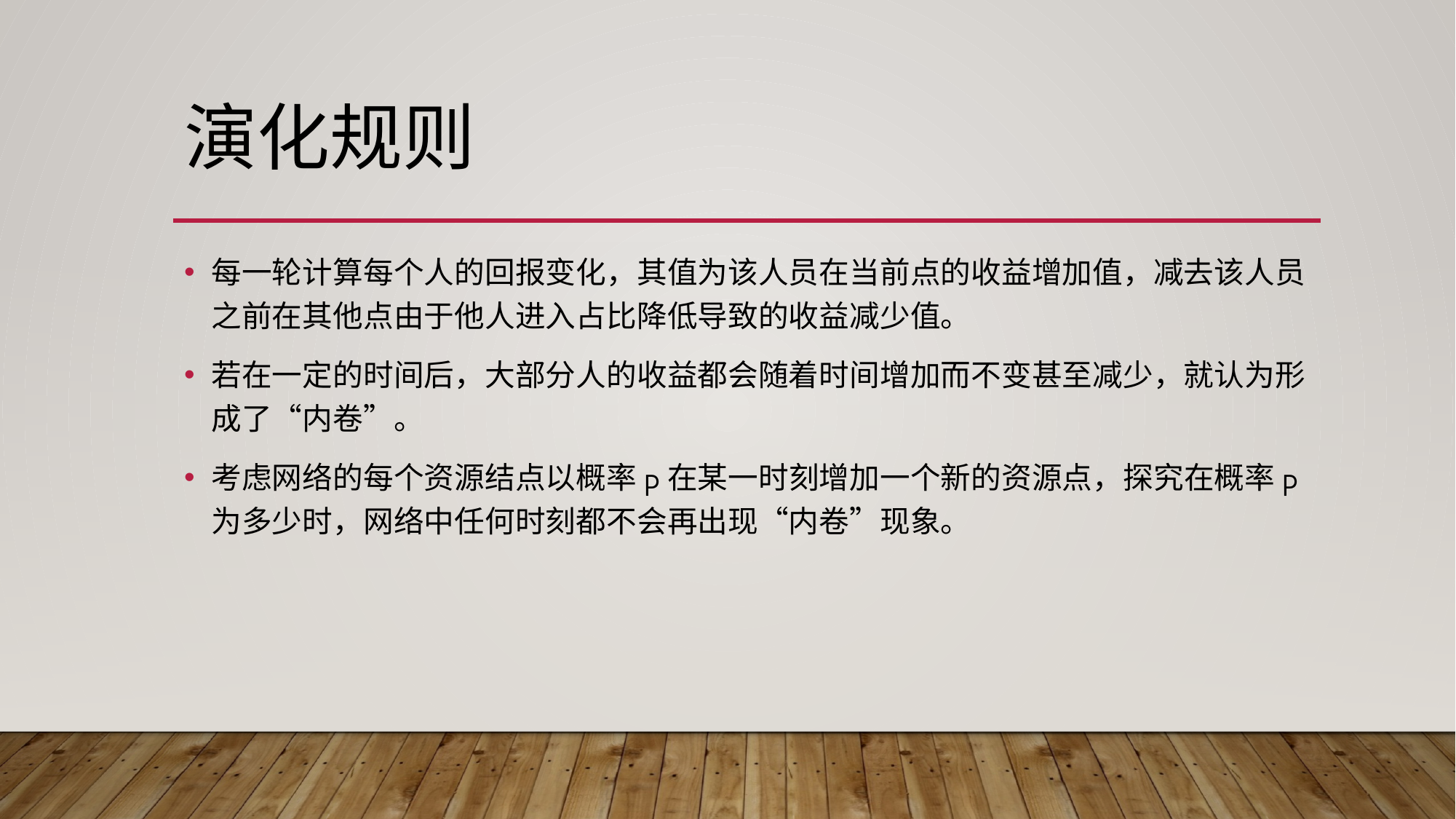

# 演化规则
每一轮计算每个人的回报变化，其值为该人员在当前点的收益增加值，减去该人员之前在其他点由于他人进入占比降低导致的收益减少值。
若在一定的时间后，大部分人的收益都会随着时间增加而不变甚至减少，就认为形成了“内卷”。
考虑网络的每个资源结点以概率p在某一时刻增加一个新的资源点，探究在概率p为多少时，网络中任何时刻都不会再出现“内卷”现象。